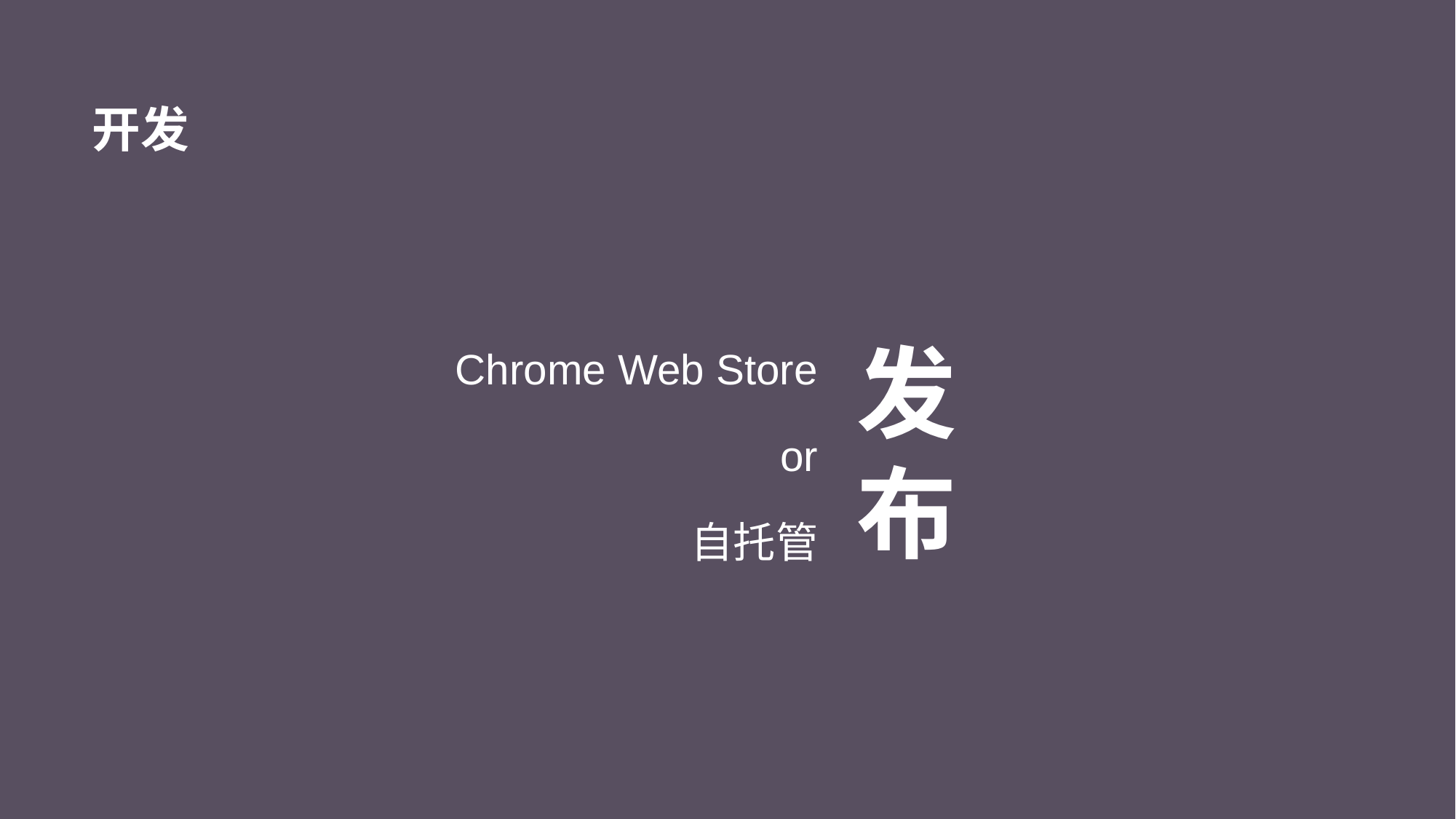

# 开发
Chrome Web Store
or
自托管
发布